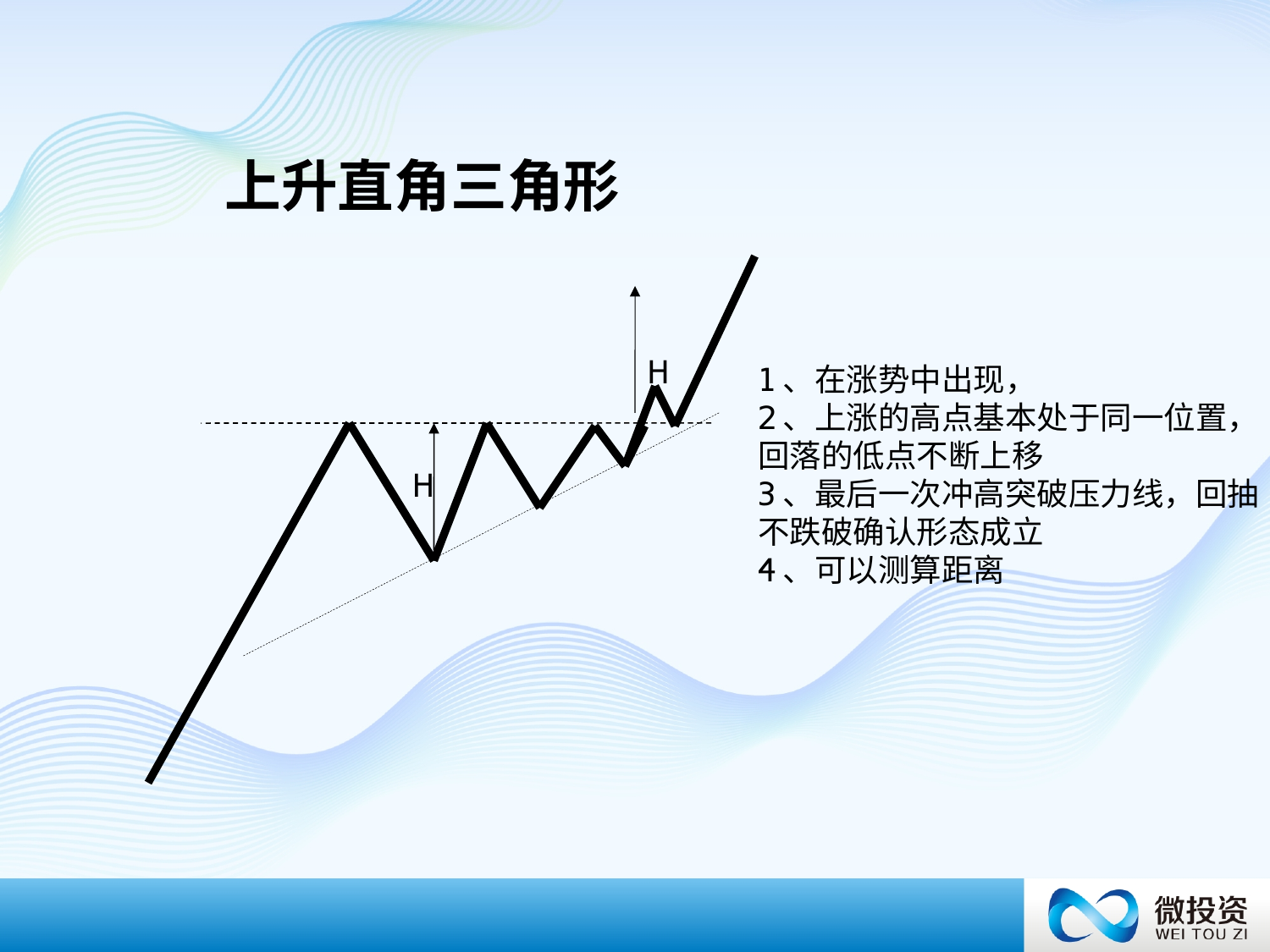

上升直角三角形

H
1、在涨势中出现，
2、上涨的高点基本处于同一位置，
回落的低点不断上移
3、最后一次冲高突破压力线，回抽
不跌破确认形态成立
4、可以测算距离

H